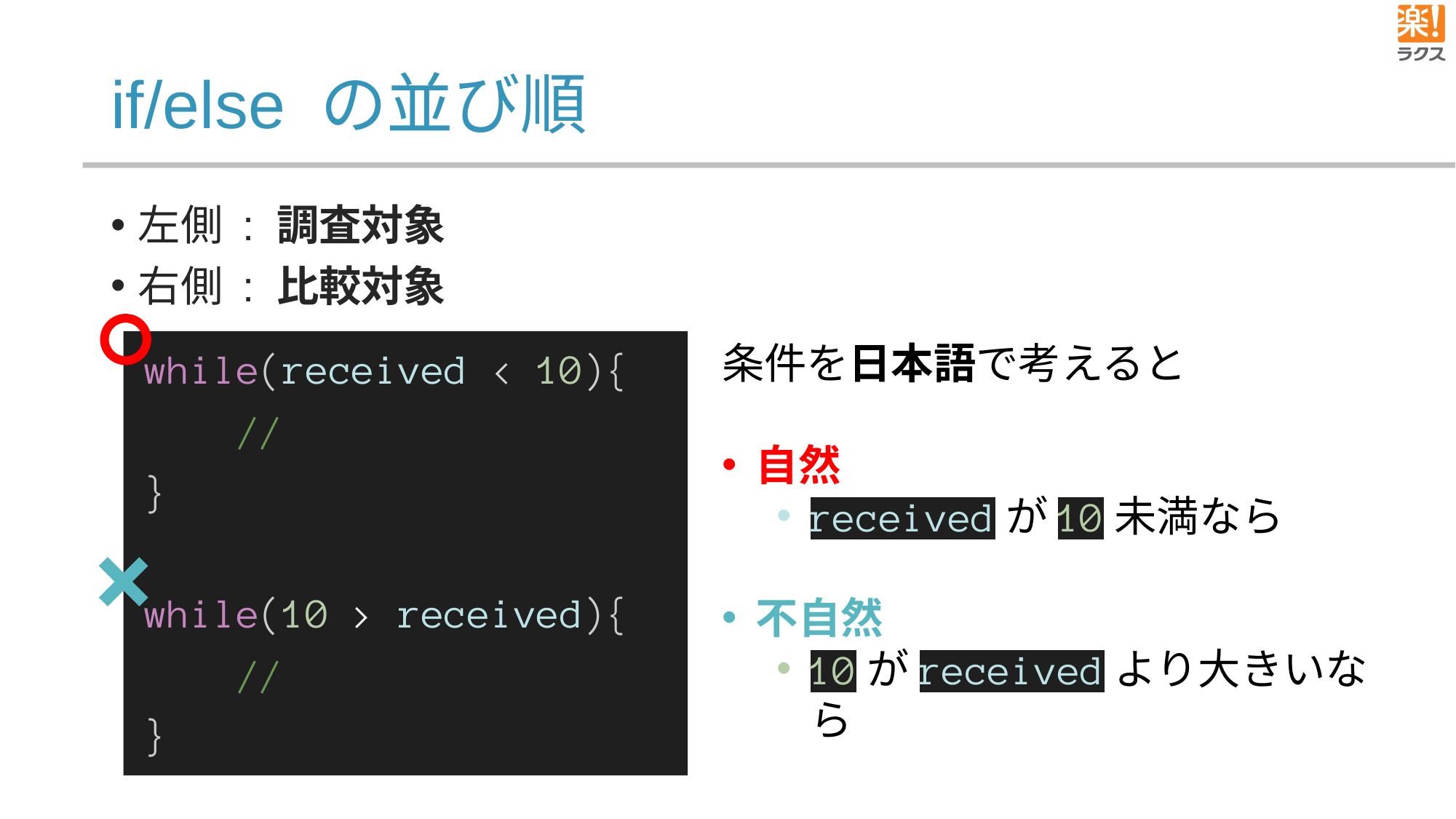

# if/else の並び順
左側 : 調査対象
右側 : 比較対象

while(received < 10){
    //
}

while(10 > received){
    //
}
条件を日本語で考えると

自然
receivedが10未満なら

不自然
10がreceivedより大きいなら